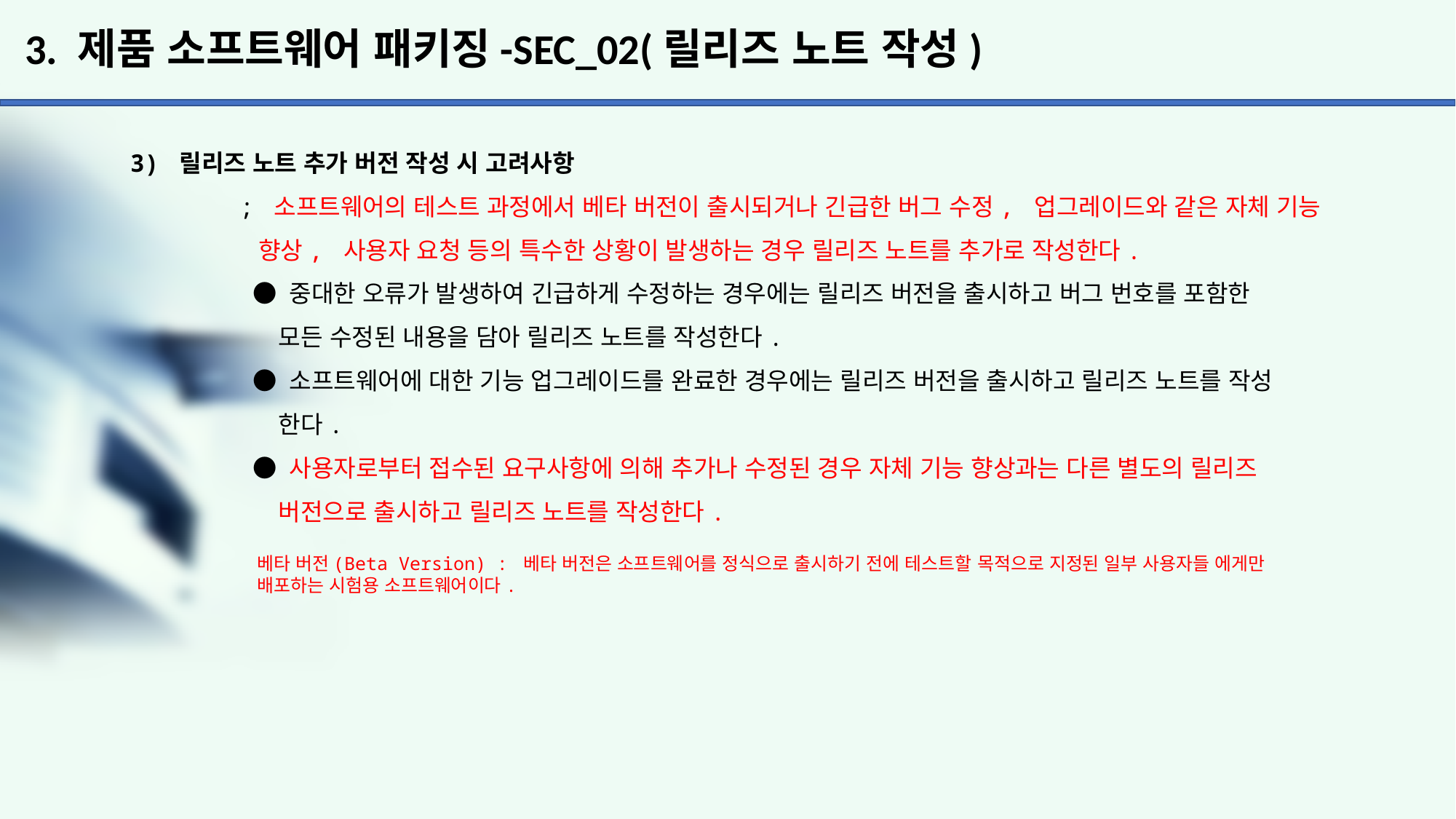

# 3. 제품 소프트웨어 패키징-SEC_02(릴리즈 노트 작성)
3) 릴리즈 노트 추가 버전 작성 시 고려사항
	; 소프트웨어의 테스트 과정에서 베타 버전이 출시되거나 긴급한 버그 수정, 업그레이드와 같은 자체 기능
	  향상, 사용자 요청 등의 특수한 상황이 발생하는 경우 릴리즈 노트를 추가로 작성한다.
	  ● 중대한 오류가 발생하여 긴급하게 수정하는 경우에는 릴리즈 버전을 출시하고 버그 번호를 포함한
	     모든 수정된 내용을 담아 릴리즈 노트를 작성한다.
	  ● 소프트웨어에 대한 기능 업그레이드를 완료한 경우에는 릴리즈 버전을 출시하고 릴리즈 노트를 작성
	     한다.
	  ● 사용자로부터 접수된 요구사항에 의해 추가나 수정된 경우 자체 기능 향상과는 다른 별도의 릴리즈
	     버전으로 출시하고 릴리즈 노트를 작성한다.
베타 버전(Beta Version) : 베타 버전은 소프트웨어를 정식으로 출시하기 전에 테스트할 목적으로 지정된 일부 사용자들 에게만 배포하는 시험용 소프트웨어이다.